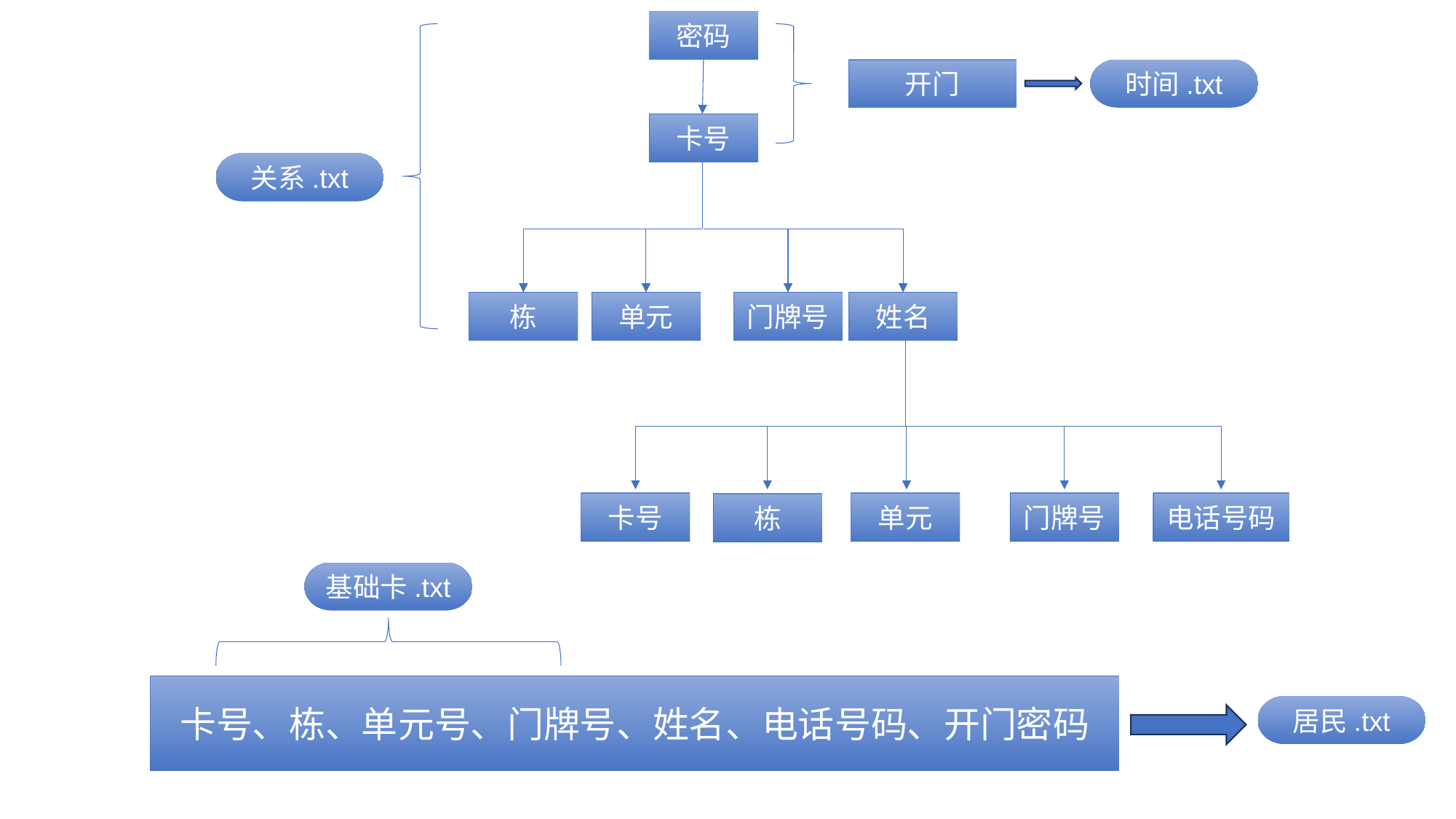

密码

开门
时间.txt

卡号
关系.txt
栋
单元
门牌号
姓名

卡号
单元
门牌号
电话号码
栋
基础卡.txt
卡号、栋、单元号、门牌号、姓名、电话号码、开门密码
居民.txt